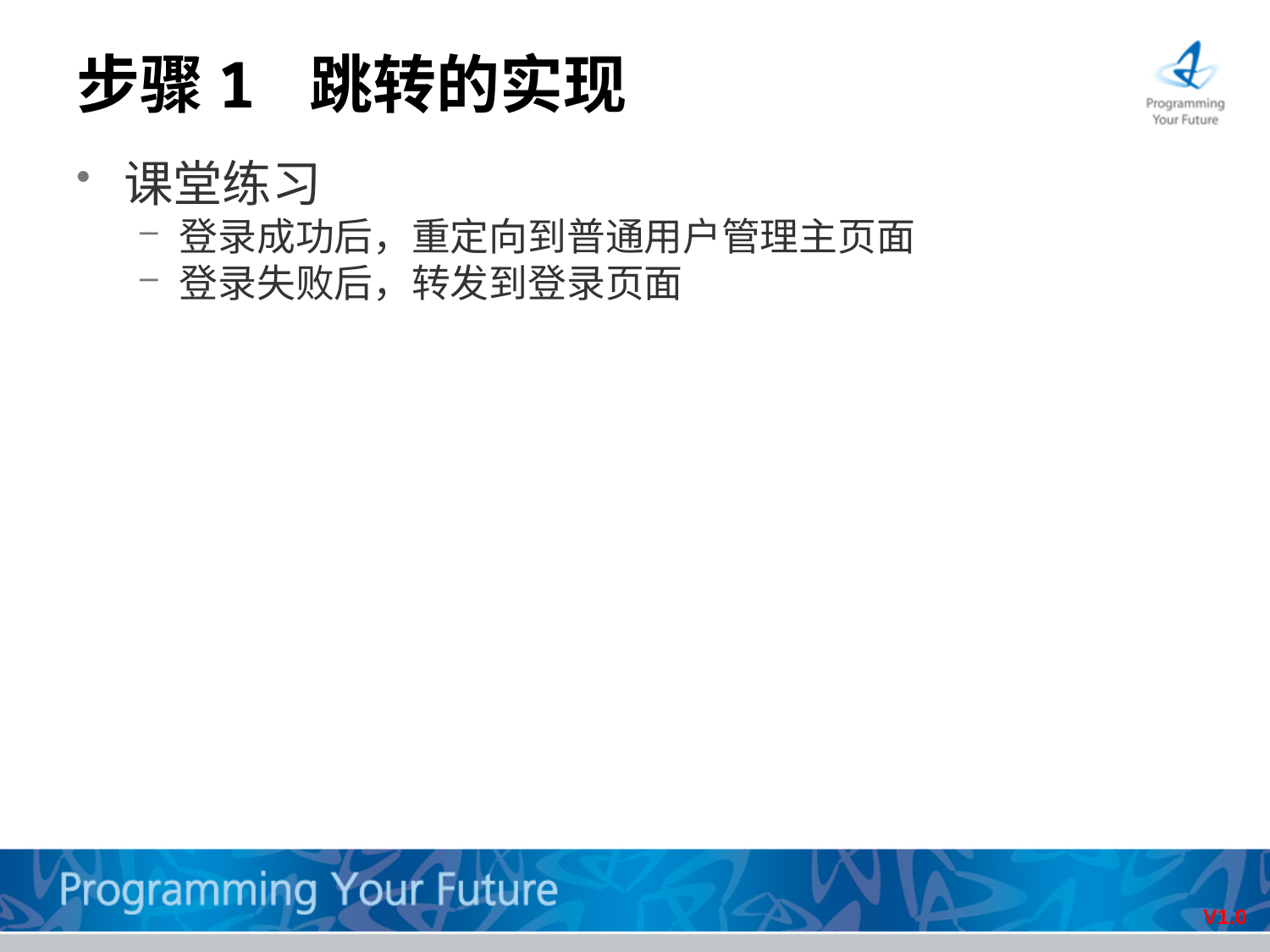

# 步骤1 跳转的实现
课堂练习
登录成功后，重定向到普通用户管理主页面
登录失败后，转发到登录页面